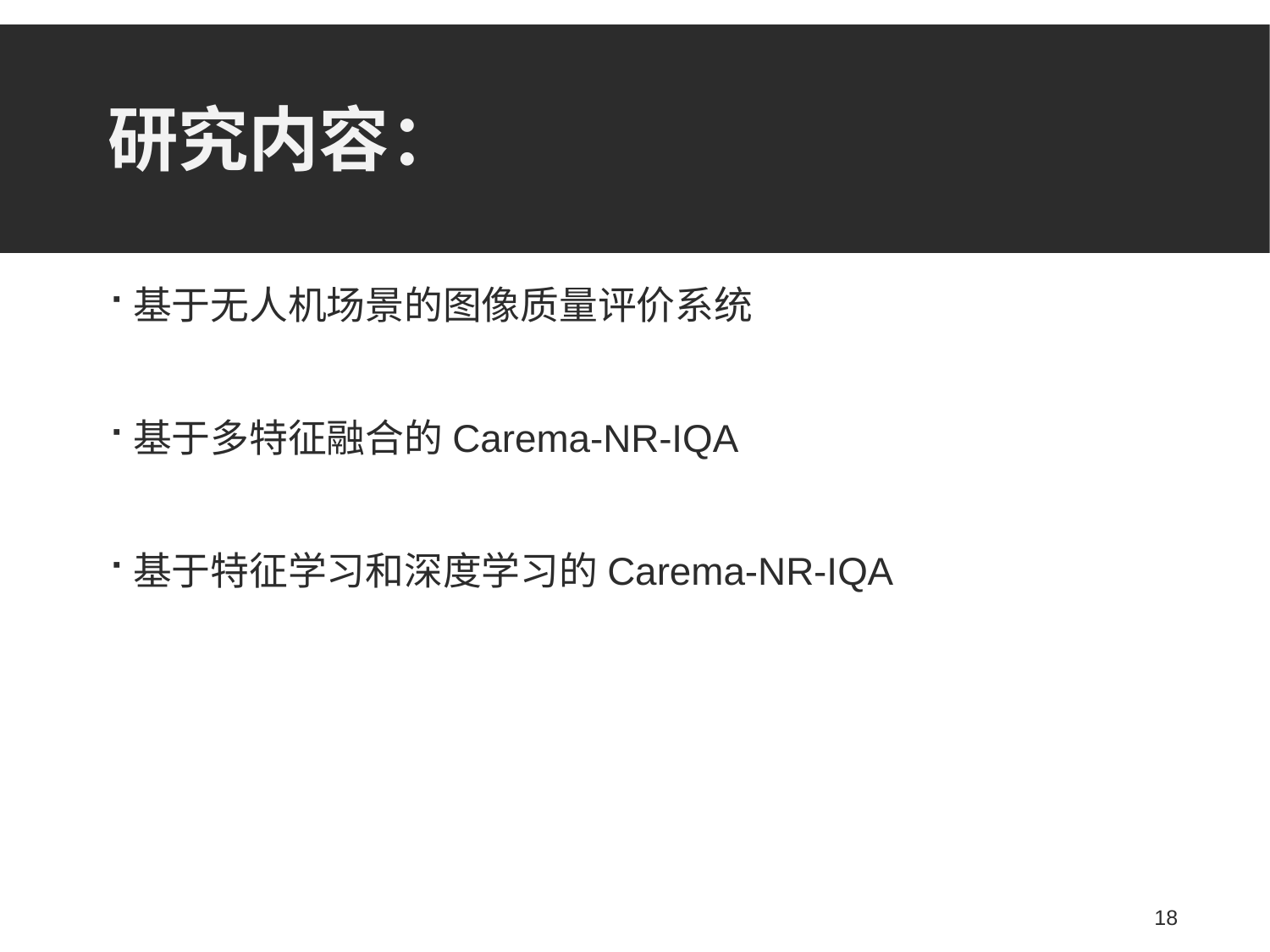

# 研究内容：
基于无人机场景的图像质量评价系统

基于多特征融合的Carema-NR-IQA

基于特征学习和深度学习的Carema-NR-IQA
18